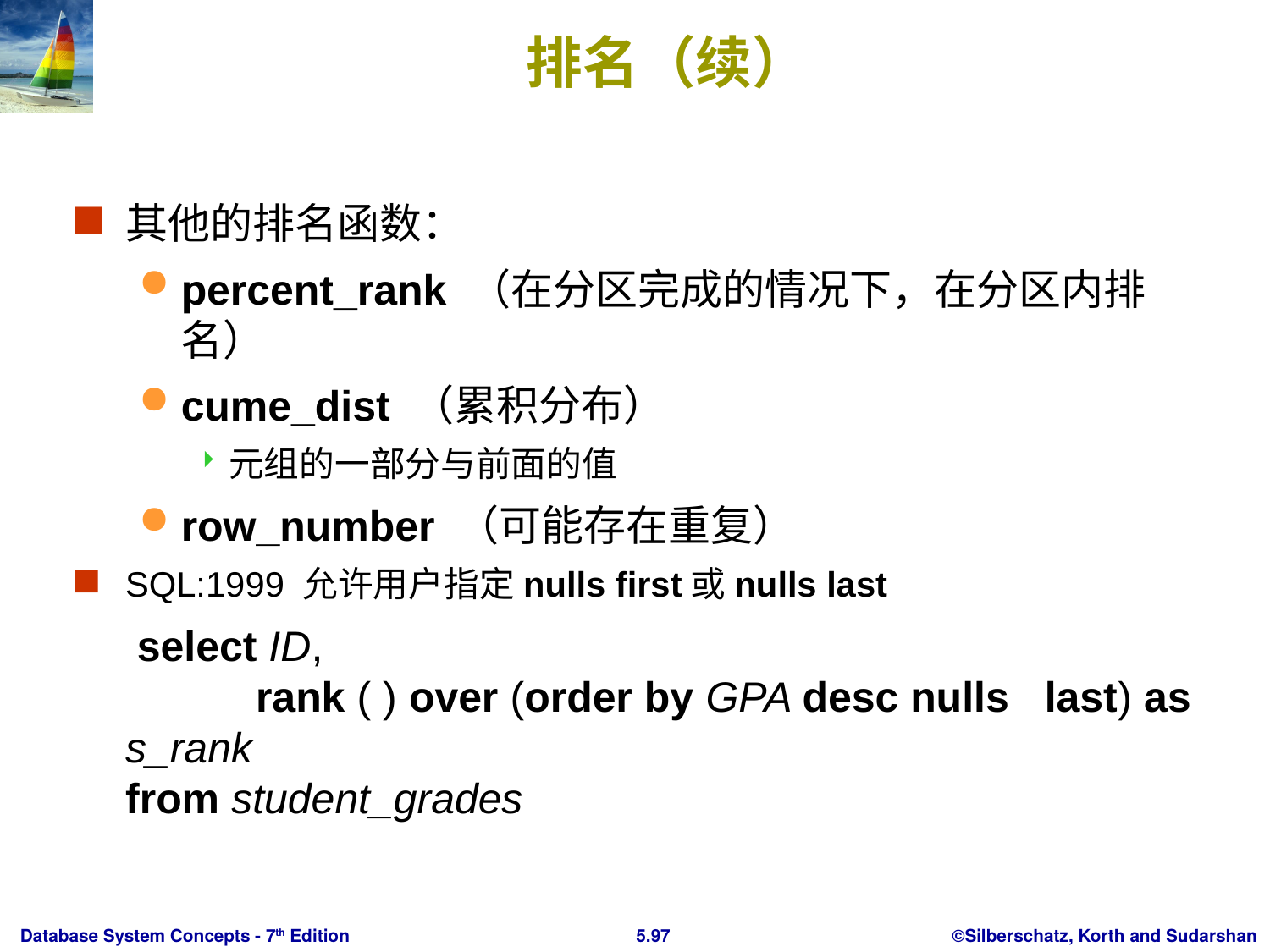

排名（续）

其他的排名函数：
percent_rank （在分区完成的情况下，在分区内排名）
cume_dist （累积分布）
元组的一部分与前面的值
row_number （可能存在重复）
SQL:1999 允许用户指定nulls first或nulls last
     select ID,
           rank ( ) over (order by GPA desc nulls   last) as s_rank
from student_grades